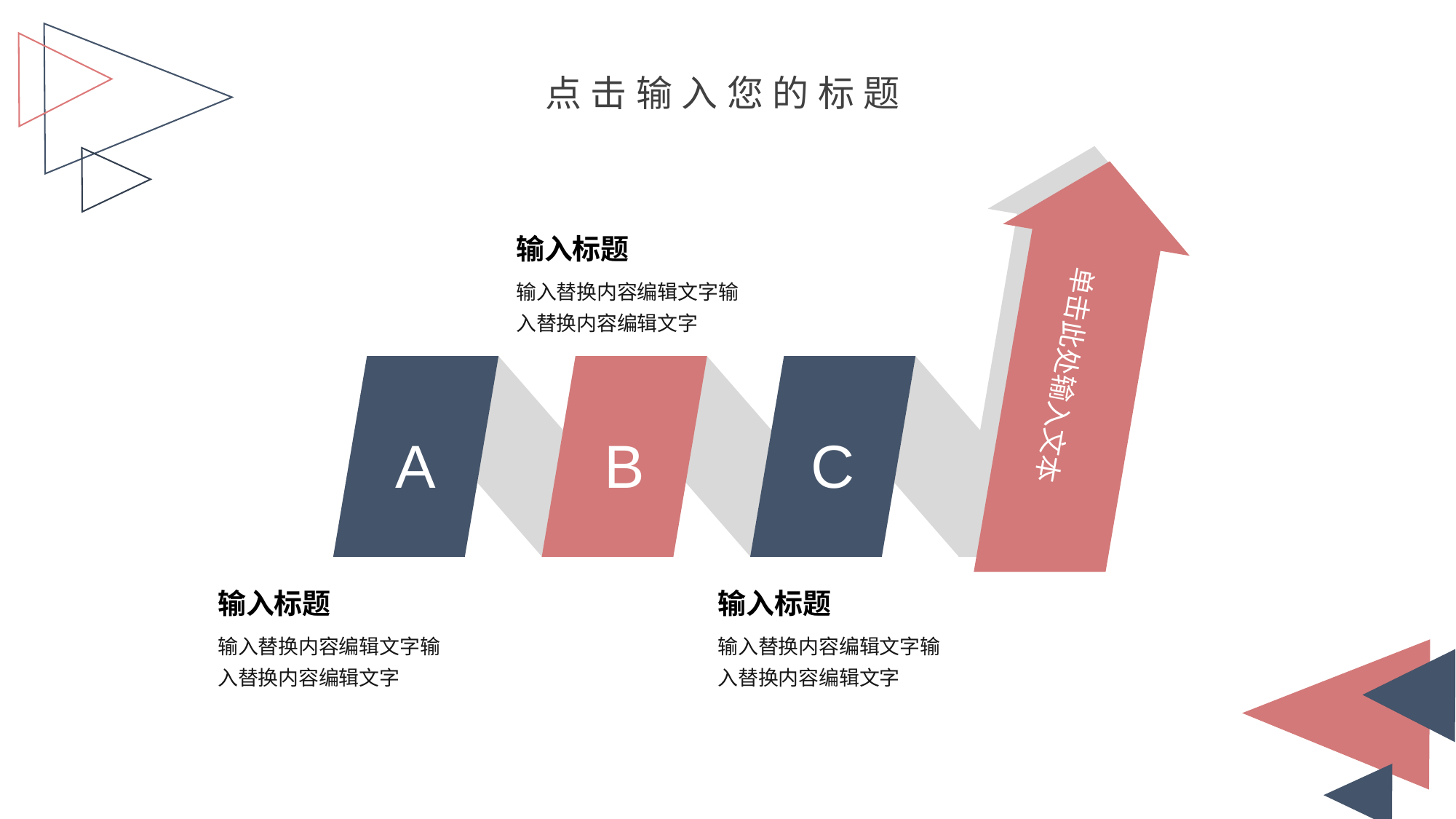

点击输入您的标题

输入标题
单击此处输入文本
输入替换内容编辑文字输入替换内容编辑文字

A

B

C

输入标题
输入标题
输入替换内容编辑文字输入替换内容编辑文字
输入替换内容编辑文字输入替换内容编辑文字